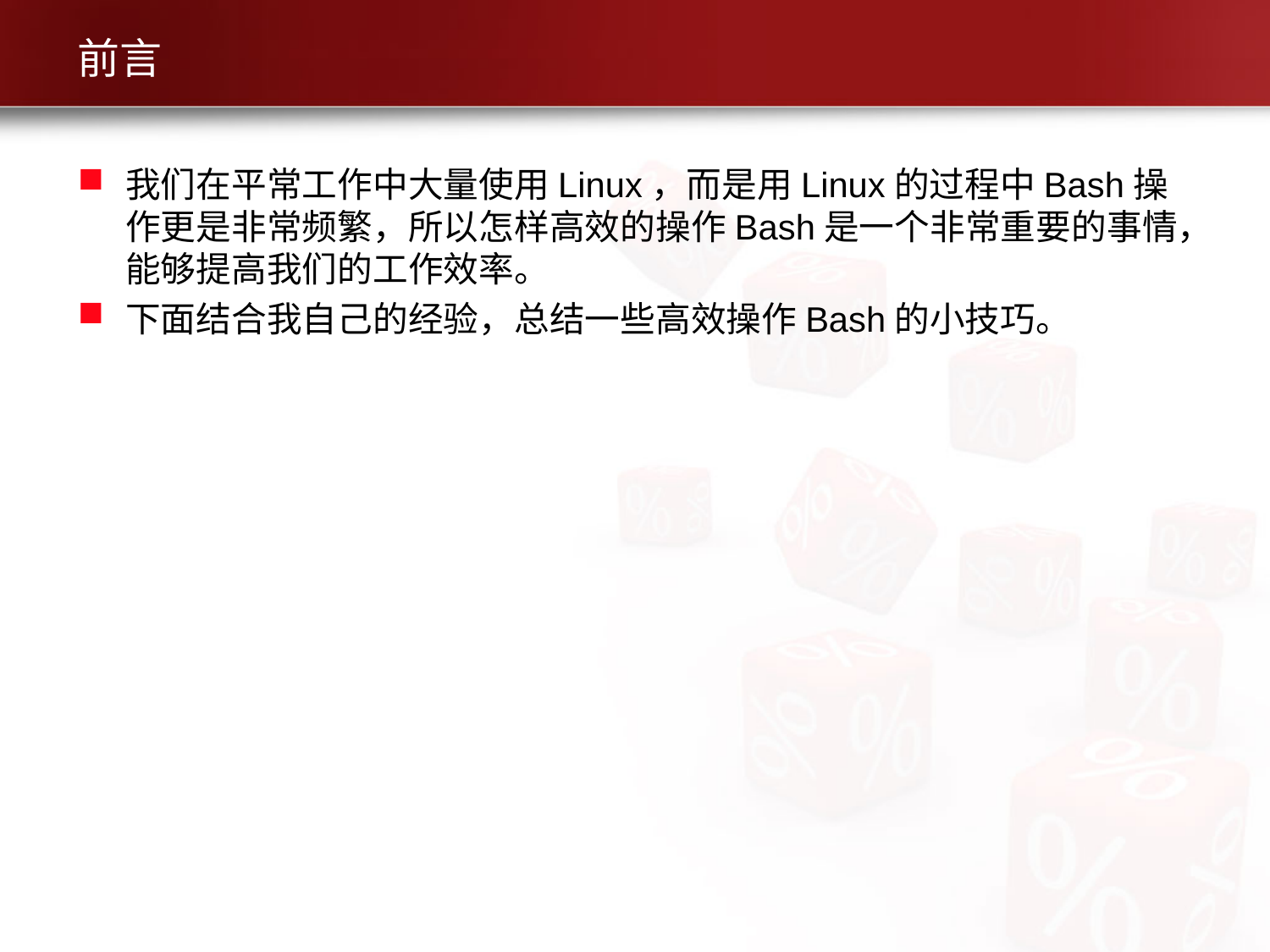

# 前言
我们在平常工作中大量使用Linux，而是用Linux的过程中Bash操作更是非常频繁，所以怎样高效的操作Bash是一个非常重要的事情，能够提高我们的工作效率。
下面结合我自己的经验，总结一些高效操作Bash的小技巧。